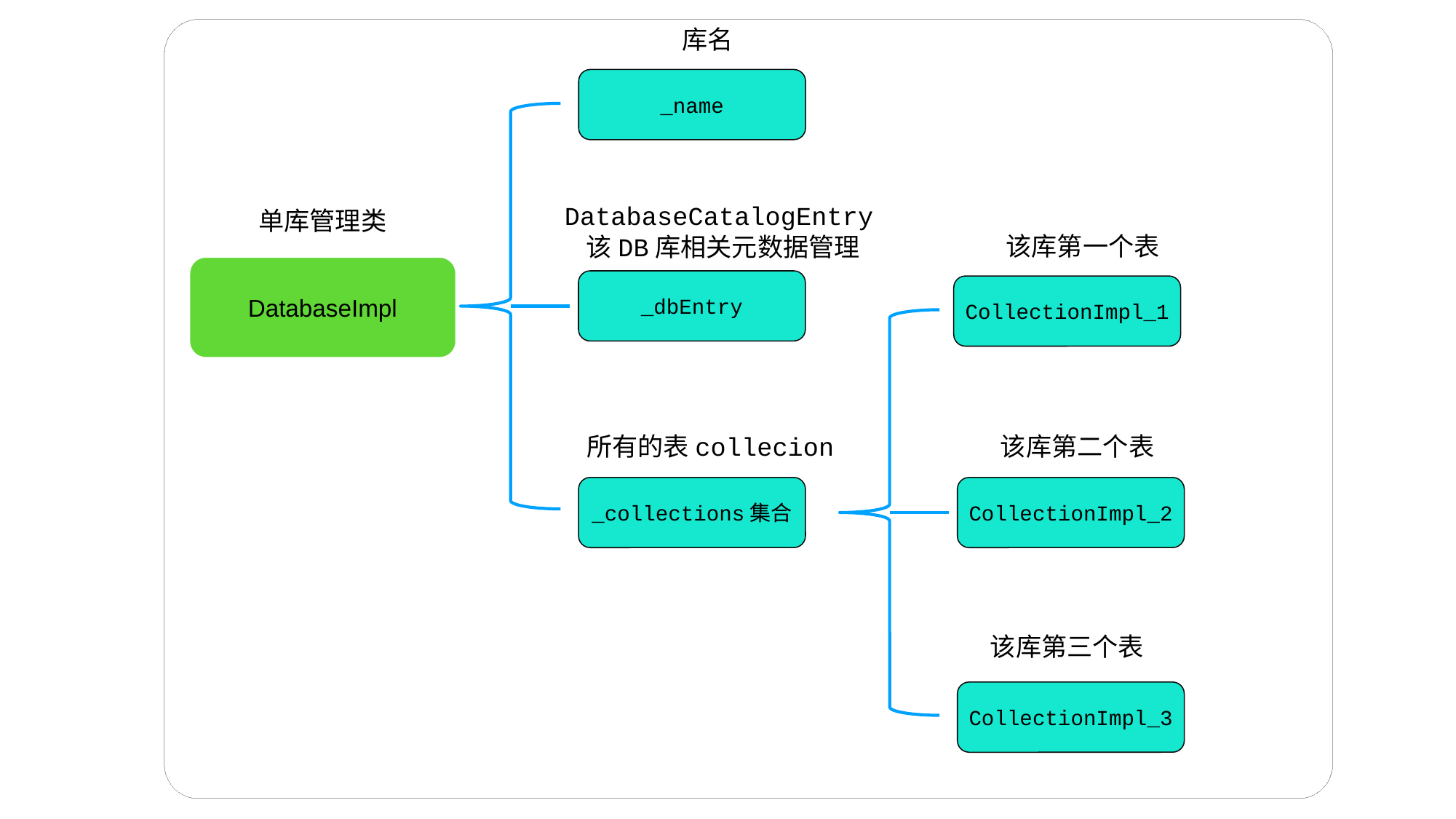

库名

_name

DatabaseCatalogEntry
 该DB库相关元数据管理
单库管理类
该库第一个表
DatabaseImpl

_dbEntry

CollectionImpl_1

所有的表collecion
该库第二个表

同一个事务

_collections集合

CollectionImpl_2
该库第三个表

CollectionImpl_3